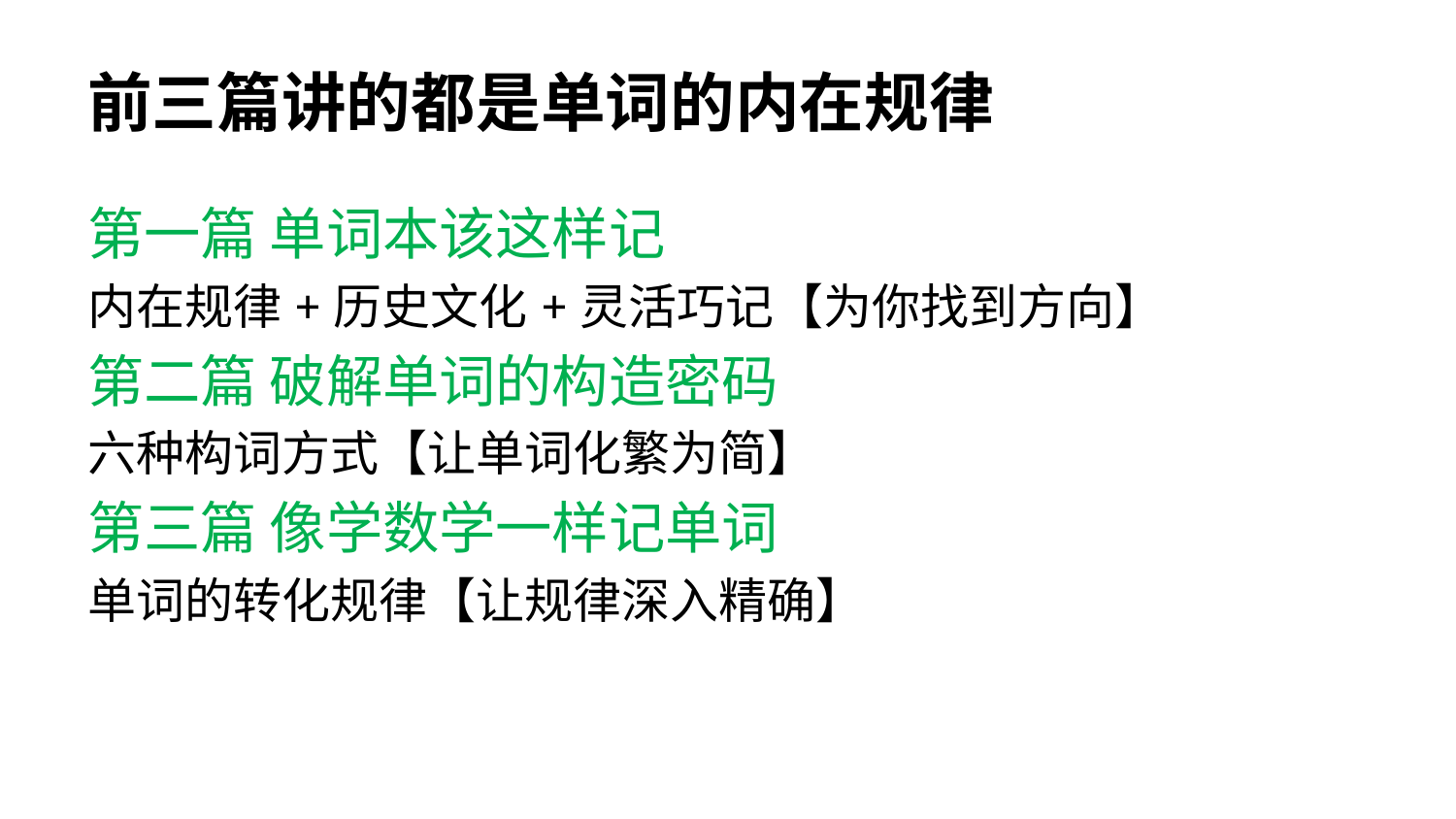

# 前三篇讲的都是单词的内在规律
第一篇 单词本该这样记
内在规律+历史文化+灵活巧记【为你找到方向】
第二篇 破解单词的构造密码
六种构词方式【让单词化繁为简】
第三篇 像学数学一样记单词
单词的转化规律【让规律深入精确】